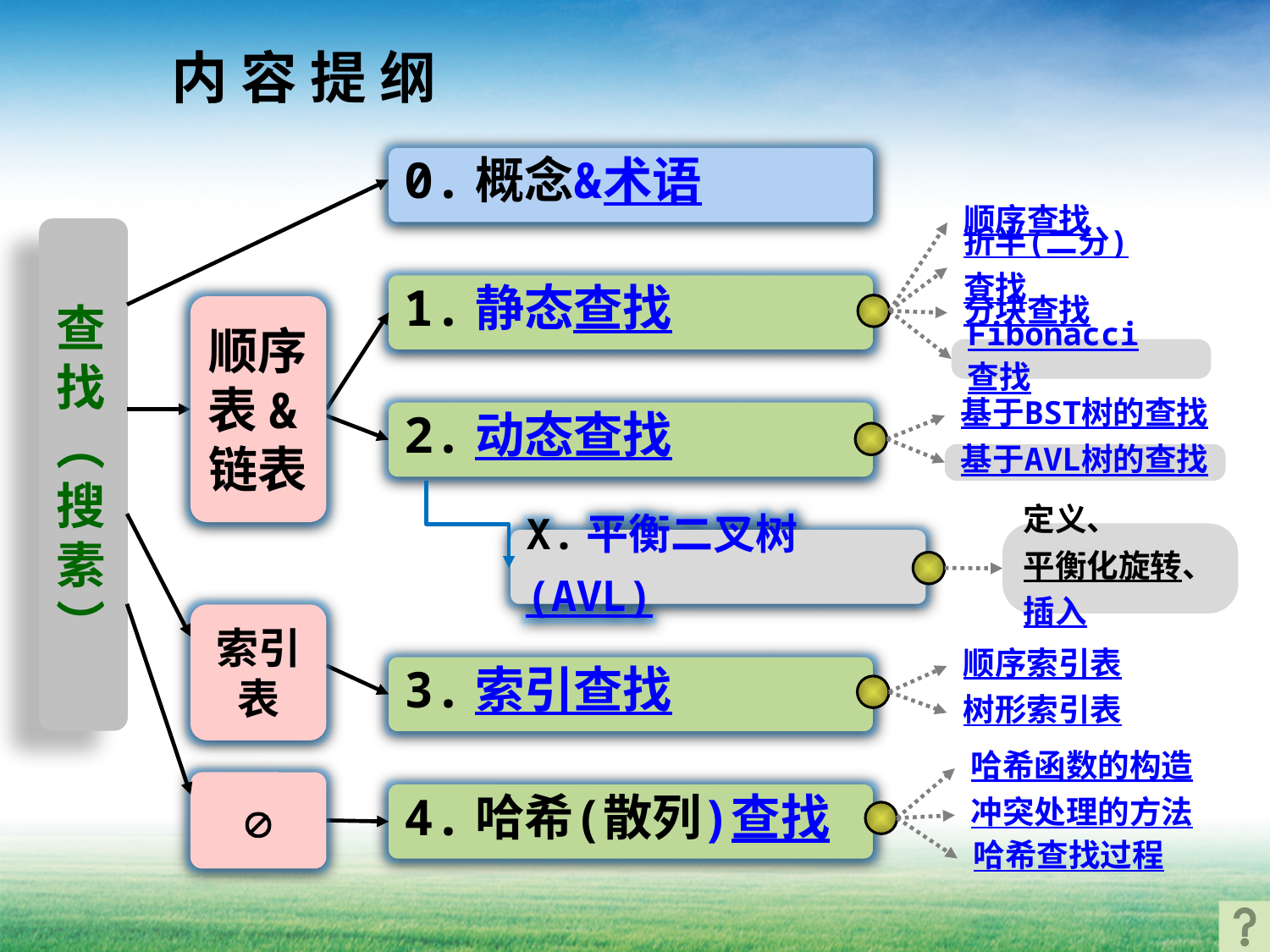

# 内 容 提 纲
0.概念&术语
顺序查找
查
找
︵
搜
素
︶
折半(二分)查找
1.静态查找
分块查找

顺序表&链表
Fibonacci查找
基于BST树的查找
2.动态查找

基于AVL树的查找
定义、平衡化旋转、插入
X.平衡二叉树(AVL)

索引表
顺序索引表
3.索引查找

树形索引表
哈希函数的构造
∅
4.哈希(散列)查找
冲突处理的方法

哈希查找过程